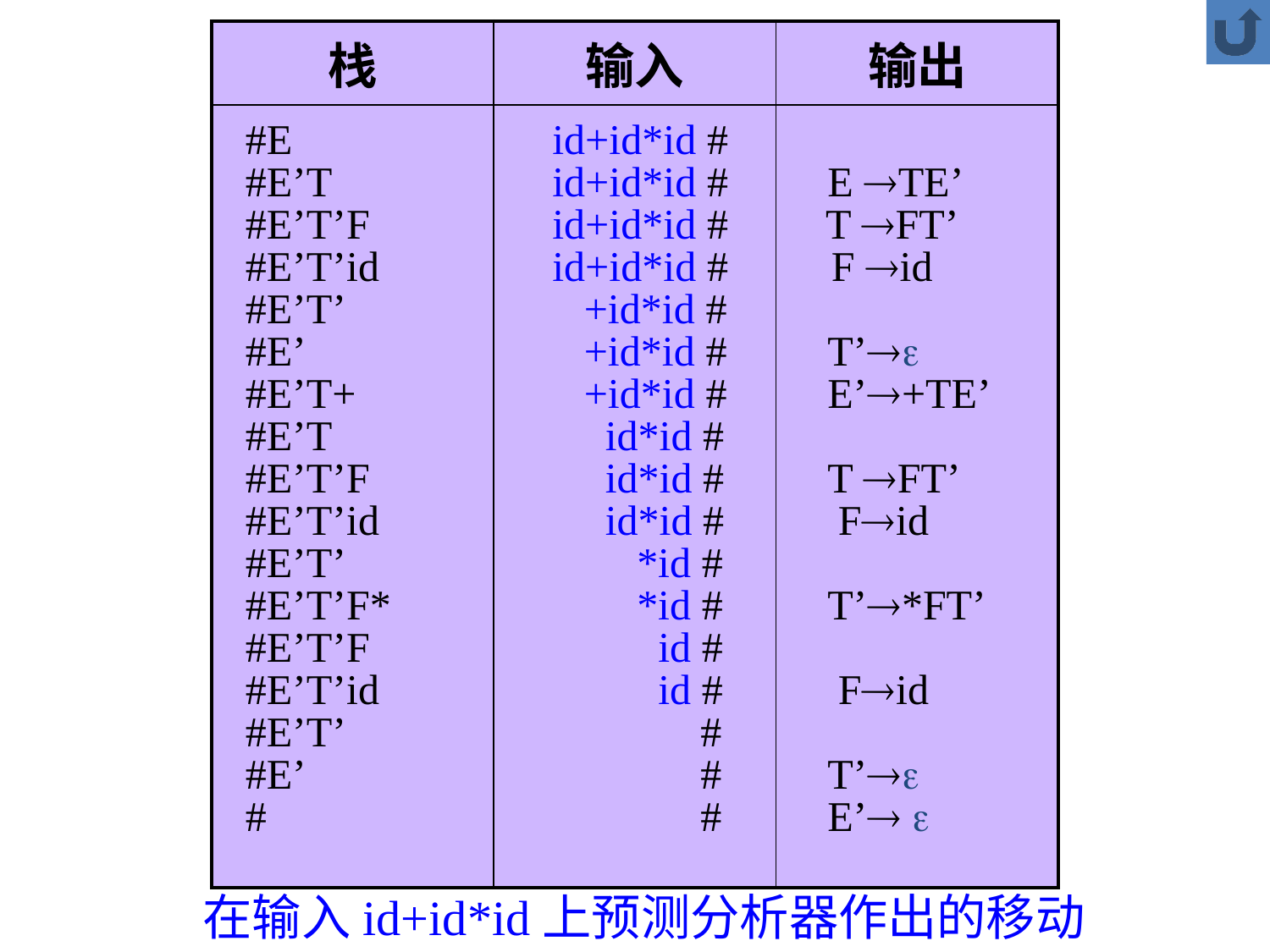

| 栈 | 输入 | 输出 |
| --- | --- | --- |
|  |  |  |
#E
id+id*id #
#E’T
id+id*id #
E →TE’
#E’T’F
id+id*id #
T →FT’
#E’T’id
id+id*id #
 F →id
#E’T’
   +id*id #
#E’
   +id*id #
T’→ε
#E’T+
   +id*id #
E’→+TE’
#E’T
     id*id #
#E’T’F
     id*id #
T →FT’
#E’T’id
     id*id #
 F→id
#E’T’
        *id #
#E’T’F*
        *id #
T’→*FT’
#E’T’F
          id #
#E’T’id
          id #
 F→id
#E’T’
              #
#E’
              #
T’→ε
#
              #
E’→ ε
在输入id+id*id上预测分析器作出的移动